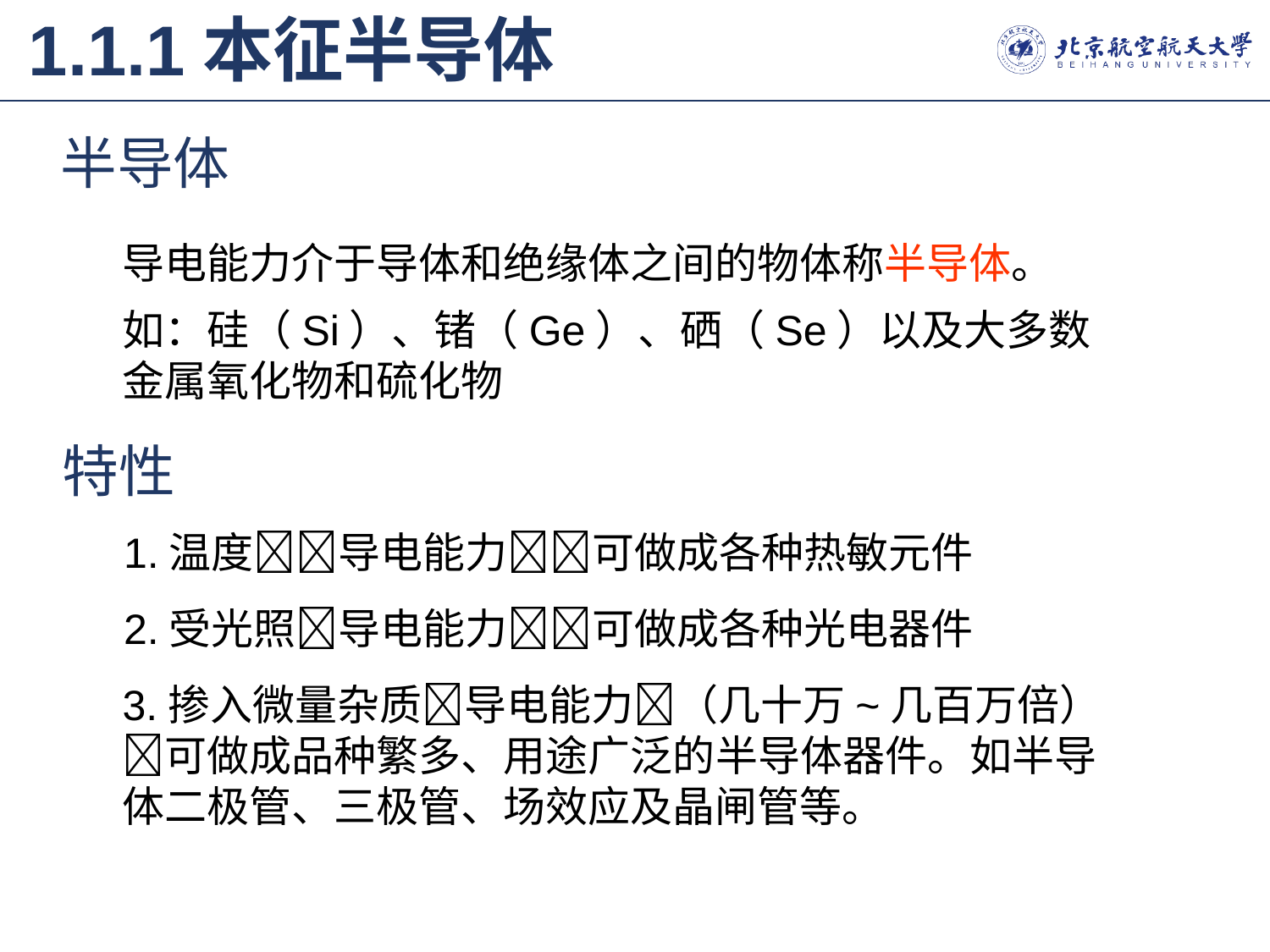

1.1.1本征半导体
半导体
导电能力介于导体和绝缘体之间的物体称半导体。
如：硅（Si）、锗（Ge）、硒（Se）以及大多数金属氧化物和硫化物
特性
1.温度↑→导电能力↑→可做成各种热敏元件
2.受光照→导电能力↑→可做成各种光电器件
3.掺入微量杂质→导电能力↑（几十万~几百万倍）→可做成品种繁多、用途广泛的半导体器件。如半导体二极管、三极管、场效应及晶闸管等。
3